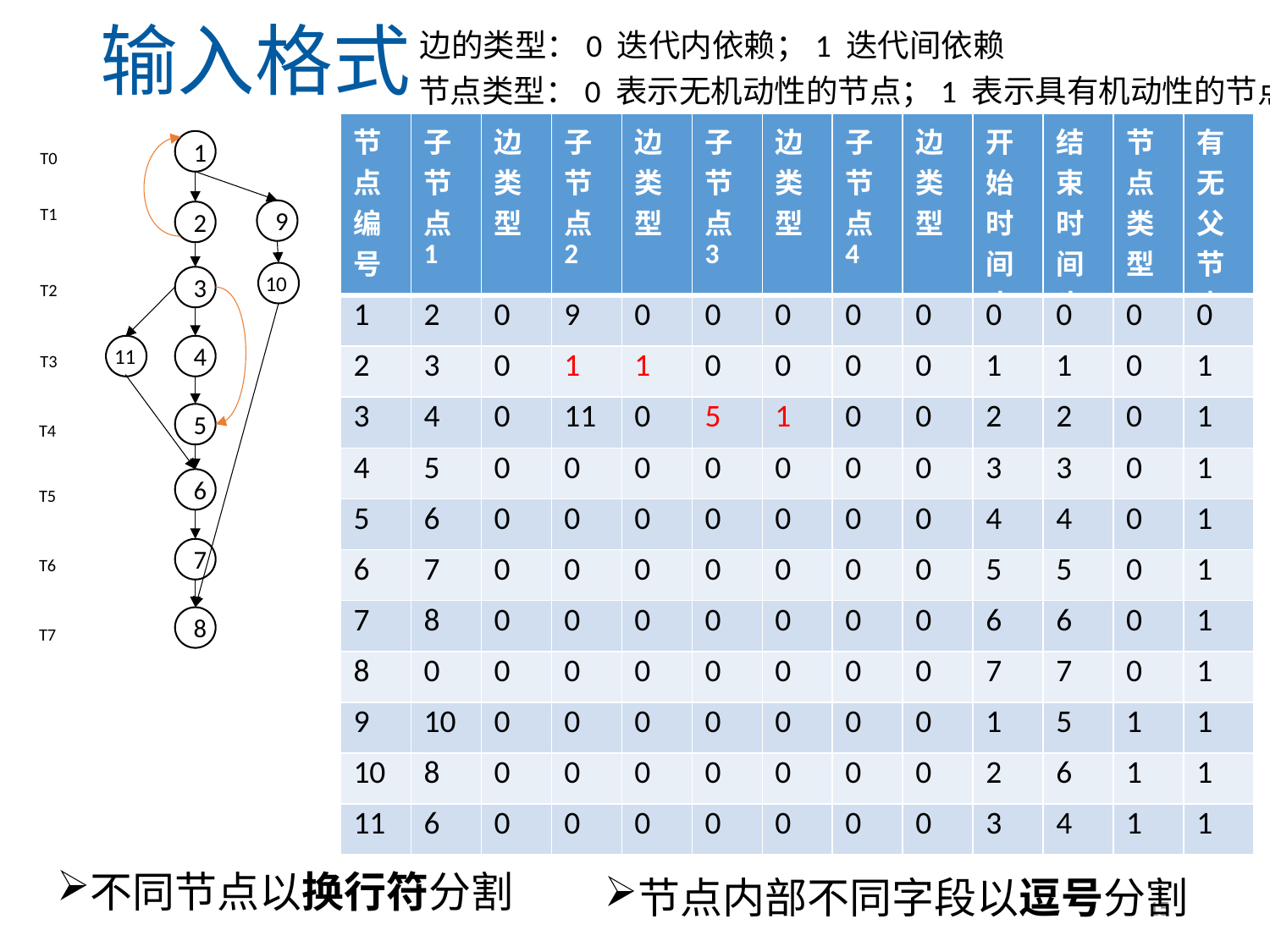

# 输入格式
边的类型：0 迭代内依赖；1 迭代间依赖
节点类型：0 表示无机动性的节点；1 表示具有机动性的节点
| 节点编号 | 子节点 1 | 边类型 | 子节点 2 | 边类型 | 子节点 3 | 边类型 | 子节点 4 | 边类型 | 开始时间步 | 结束时间步 | 节点类型 | 有无父节点 |
| --- | --- | --- | --- | --- | --- | --- | --- | --- | --- | --- | --- | --- |
| 1 | 2 | 0 | 9 | 0 | 0 | 0 | 0 | 0 | 0 | 0 | 0 | 0 |
| 2 | 3 | 0 | 1 | 1 | 0 | 0 | 0 | 0 | 1 | 1 | 0 | 1 |
| 3 | 4 | 0 | 11 | 0 | 5 | 1 | 0 | 0 | 2 | 2 | 0 | 1 |
| 4 | 5 | 0 | 0 | 0 | 0 | 0 | 0 | 0 | 3 | 3 | 0 | 1 |
| 5 | 6 | 0 | 0 | 0 | 0 | 0 | 0 | 0 | 4 | 4 | 0 | 1 |
| 6 | 7 | 0 | 0 | 0 | 0 | 0 | 0 | 0 | 5 | 5 | 0 | 1 |
| 7 | 8 | 0 | 0 | 0 | 0 | 0 | 0 | 0 | 6 | 6 | 0 | 1 |
| 8 | 0 | 0 | 0 | 0 | 0 | 0 | 0 | 0 | 7 | 7 | 0 | 1 |
| 9 | 10 | 0 | 0 | 0 | 0 | 0 | 0 | 0 | 1 | 5 | 1 | 1 |
| 10 | 8 | 0 | 0 | 0 | 0 | 0 | 0 | 0 | 2 | 6 | 1 | 1 |
| 11 | 6 | 0 | 0 | 0 | 0 | 0 | 0 | 0 | 3 | 4 | 1 | 1 |
1
T0
T1
T2
T3
T4
T5
T6
T7
9
2

10
3

4
11
5
6
7
8
不同节点以换行符分割
节点内部不同字段以逗号分割

15